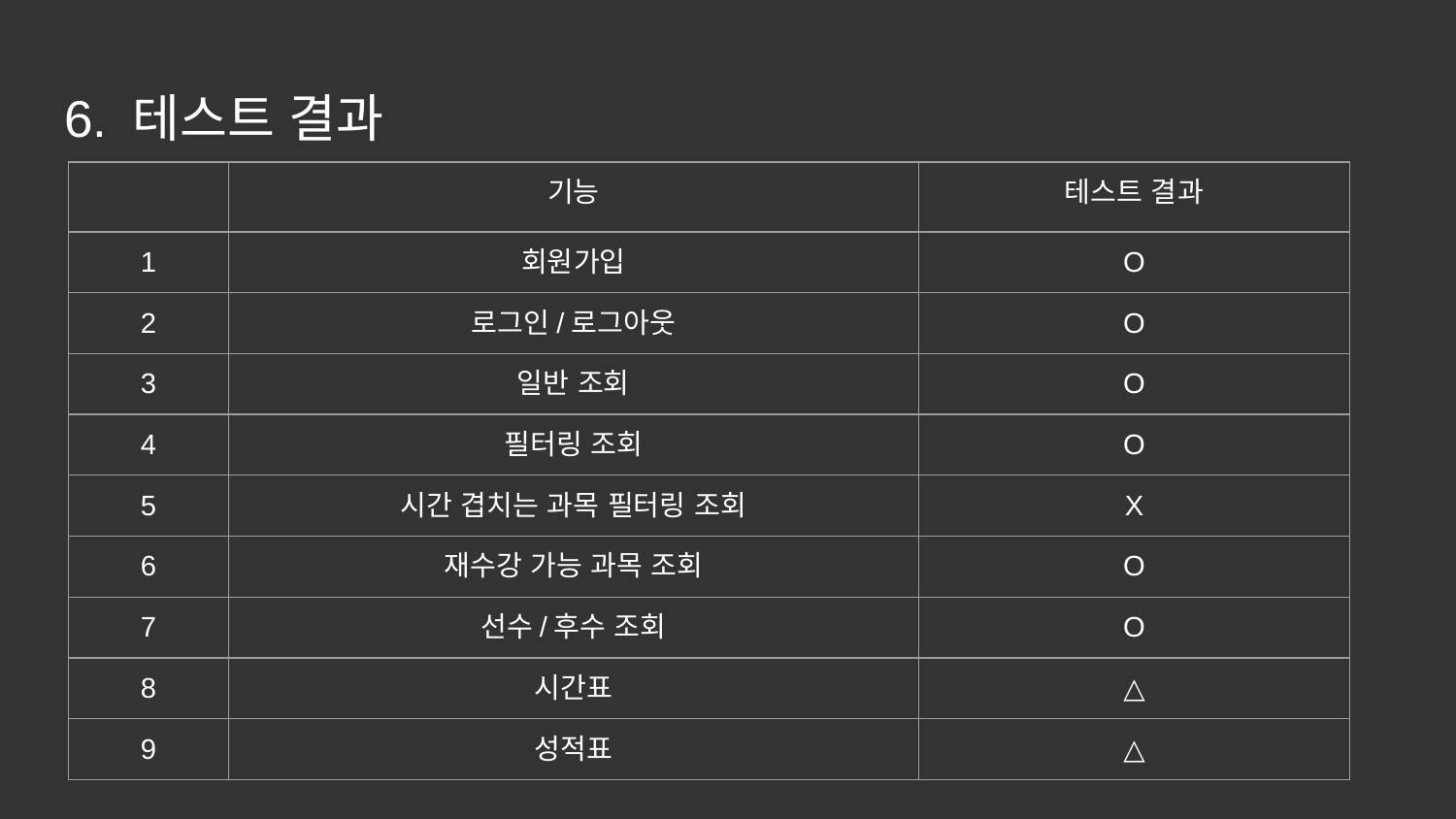

# 6. 테스트 결과
|  | 기능 | 테스트 결과 |
| --- | --- | --- |
| 1 | 회원가입 | O |
| 2 | 로그인/로그아웃 | O |
| 3 | 일반 조회 | O |
| 4 | 필터링 조회 | O |
| 5 | 시간 겹치는 과목 필터링 조회 | X |
| 6 | 재수강 가능 과목 조회 | O |
| 7 | 선수/후수 조회 | O |
| 8 | 시간표 | △ |
| 9 | 성적표 | △ |